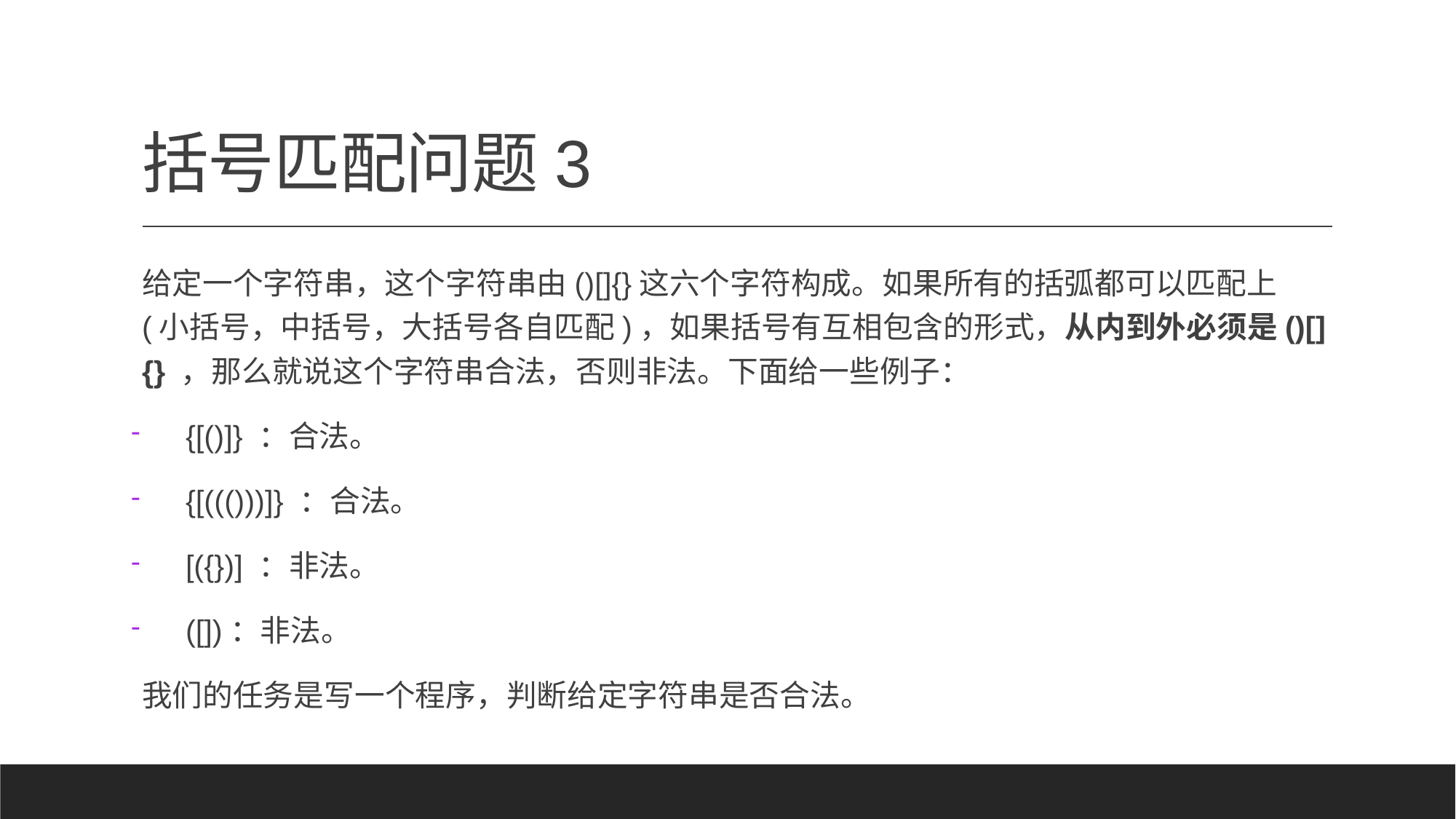

# 括号匹配问题3
给定一个字符串，这个字符串由()[]{}这六个字符构成。如果所有的括弧都可以匹配上(小括号，中括号，大括号各自匹配)，如果括号有互相包含的形式，从内到外必须是()[]{} ，那么就说这个字符串合法，否则非法。下面给一些例子：
{[()]} ：合法。
{[((()))]} ：合法。
[({})] ：非法。
([])：非法。
我们的任务是写一个程序，判断给定字符串是否合法。